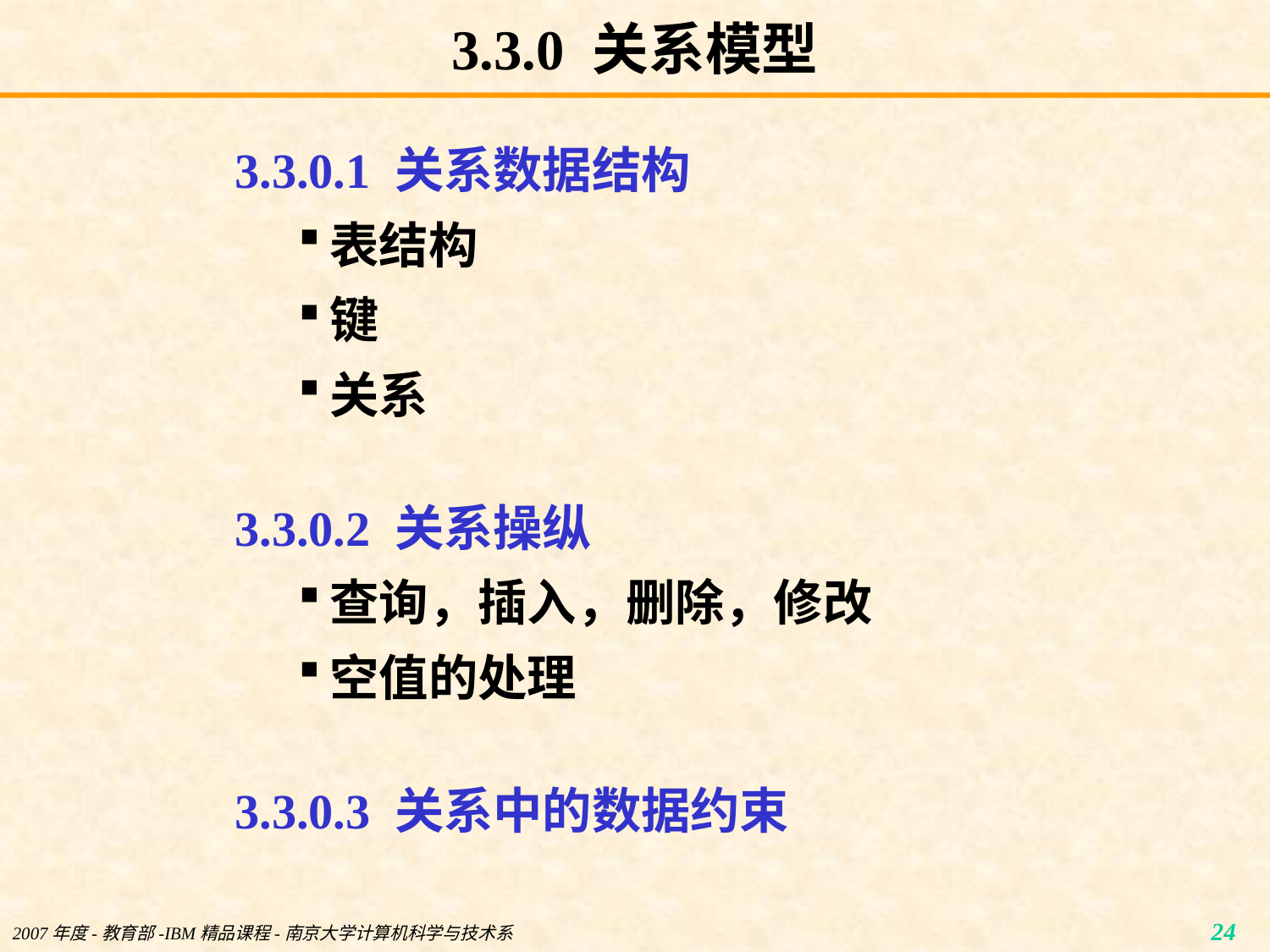

# 3.3.0 关系模型
3.3.0.1 关系数据结构
表结构
键
关系

3.3.0.2 关系操纵
查询，插入，删除，修改
空值的处理

3.3.0.3 关系中的数据约束
24
2007年度-教育部-IBM精品课程-南京大学计算机科学与技术系